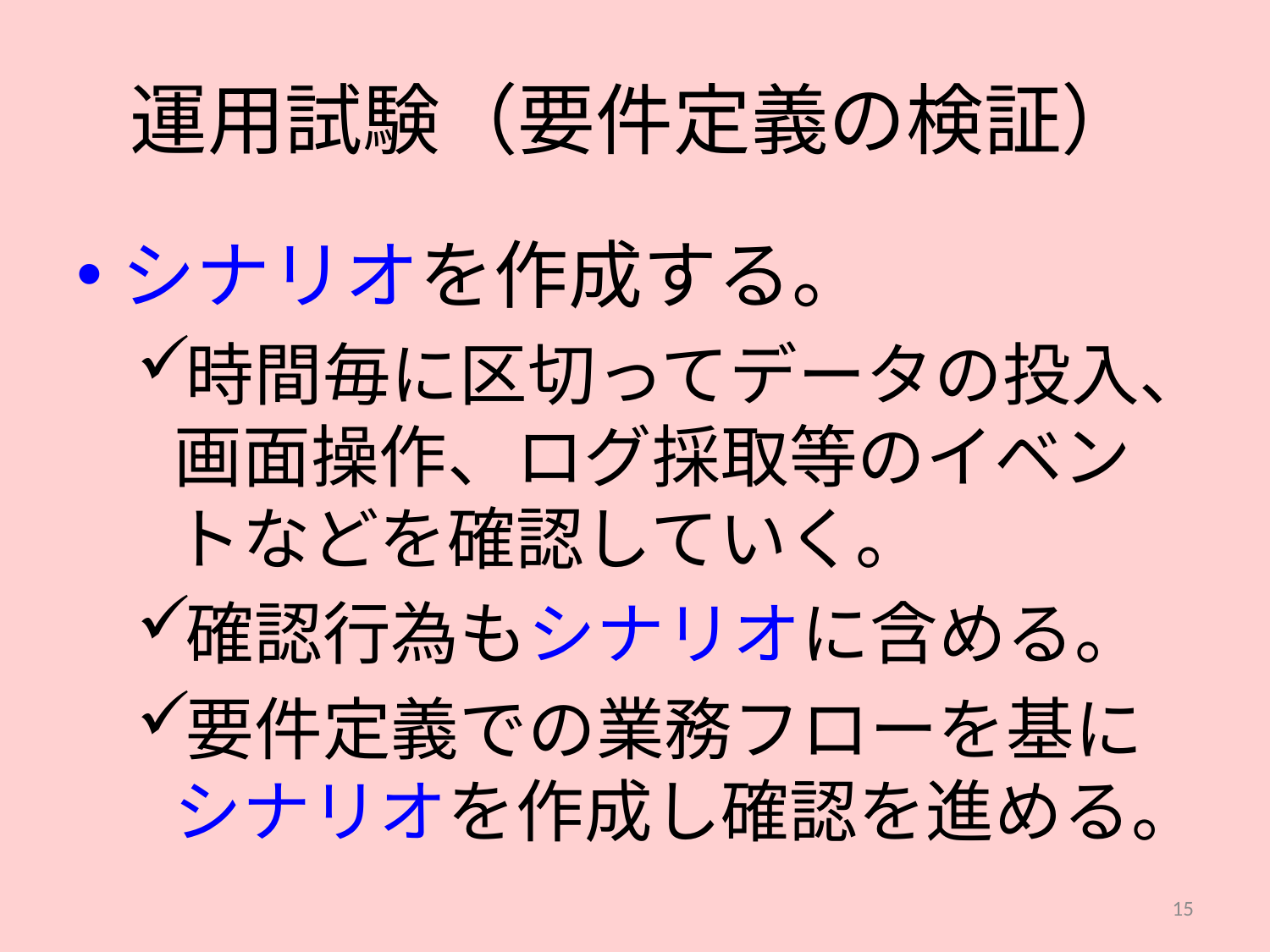

# 運用試験（要件定義の検証）
シナリオを作成する。
時間毎に区切ってデータの投入、画面操作、ログ採取等のイベントなどを確認していく。
確認行為もシナリオに含める。
要件定義での業務フローを基にシナリオを作成し確認を進める。
15